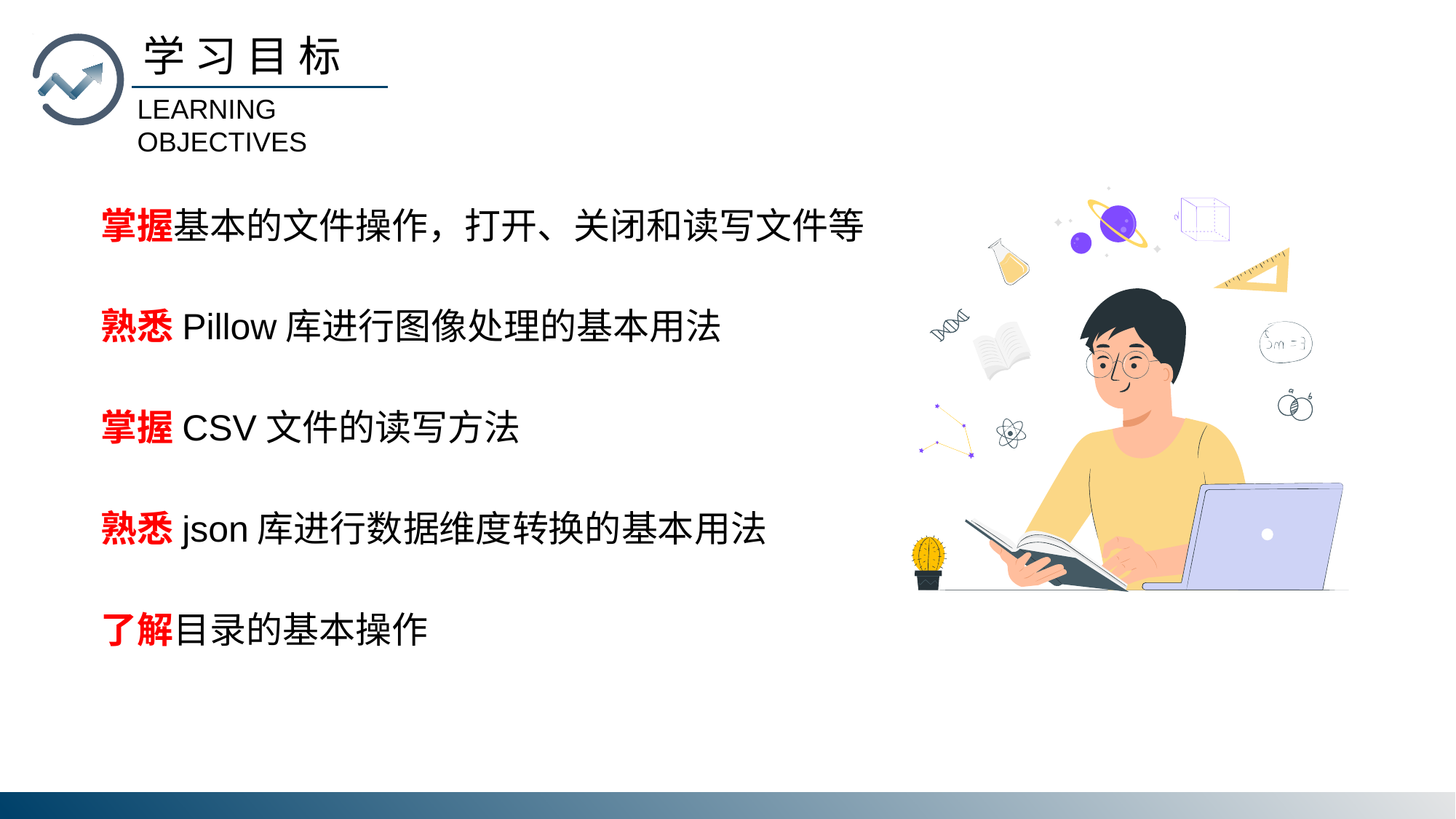

掌握基本的文件操作，打开、关闭和读写文件等
熟悉Pillow库进行图像处理的基本用法
掌握CSV文件的读写方法
熟悉json库进行数据维度转换的基本用法
了解目录的基本操作